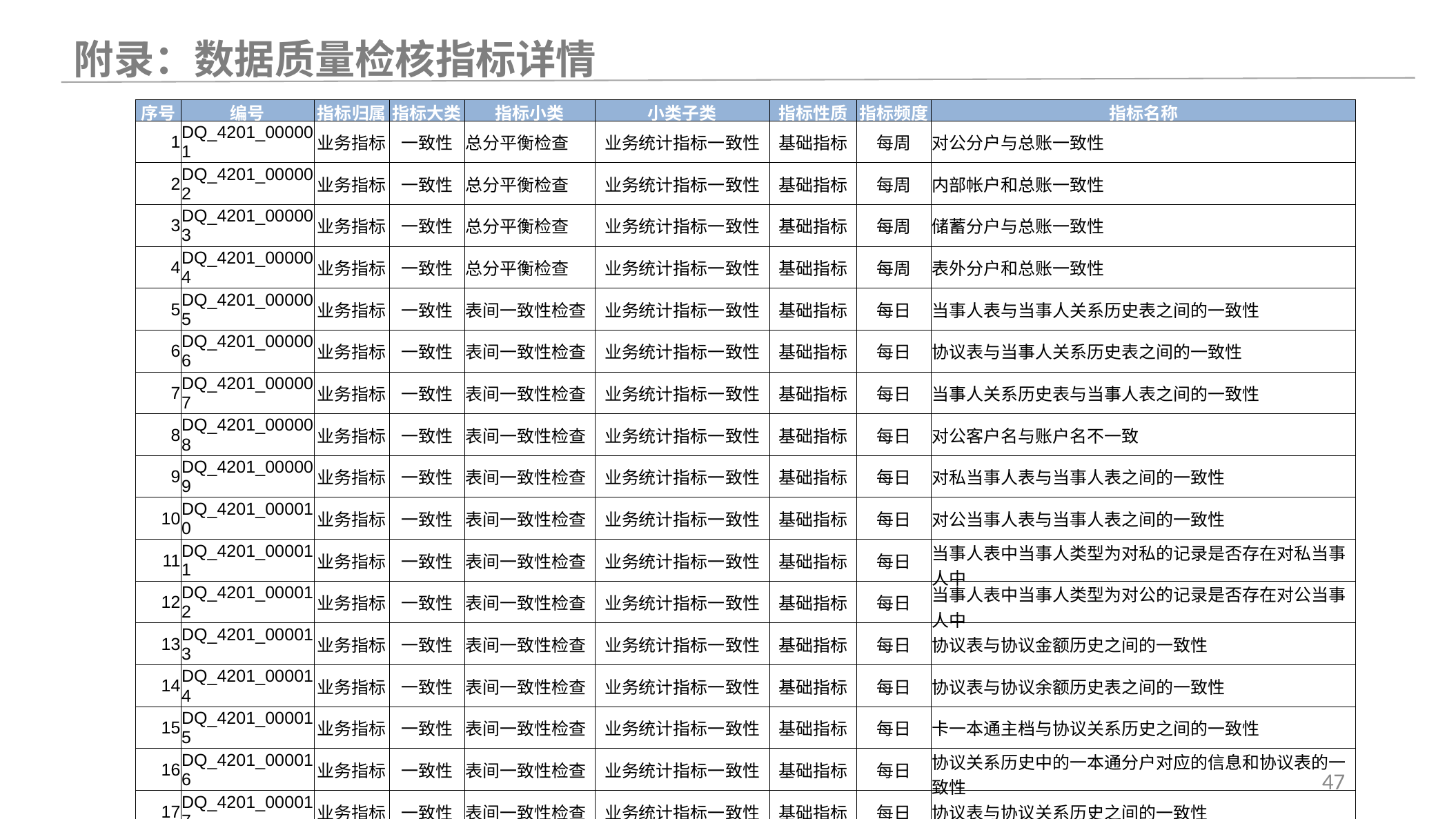

附录：数据质量检核指标详情
| 序号 | 编号 | 指标归属 | 指标大类 | 指标小类 | 小类子类 | 指标性质 | 指标频度 | 指标名称 |
| --- | --- | --- | --- | --- | --- | --- | --- | --- |
| 1 | DQ\_4201\_000001 | 业务指标 | 一致性 | 总分平衡检查 | 业务统计指标一致性 | 基础指标 | 每周 | 对公分户与总账一致性 |
| 2 | DQ\_4201\_000002 | 业务指标 | 一致性 | 总分平衡检查 | 业务统计指标一致性 | 基础指标 | 每周 | 内部帐户和总账一致性 |
| 3 | DQ\_4201\_000003 | 业务指标 | 一致性 | 总分平衡检查 | 业务统计指标一致性 | 基础指标 | 每周 | 储蓄分户与总账一致性 |
| 4 | DQ\_4201\_000004 | 业务指标 | 一致性 | 总分平衡检查 | 业务统计指标一致性 | 基础指标 | 每周 | 表外分户和总账一致性 |
| 5 | DQ\_4201\_000005 | 业务指标 | 一致性 | 表间一致性检查 | 业务统计指标一致性 | 基础指标 | 每日 | 当事人表与当事人关系历史表之间的一致性 |
| 6 | DQ\_4201\_000006 | 业务指标 | 一致性 | 表间一致性检查 | 业务统计指标一致性 | 基础指标 | 每日 | 协议表与当事人关系历史表之间的一致性 |
| 7 | DQ\_4201\_000007 | 业务指标 | 一致性 | 表间一致性检查 | 业务统计指标一致性 | 基础指标 | 每日 | 当事人关系历史表与当事人表之间的一致性 |
| 8 | DQ\_4201\_000008 | 业务指标 | 一致性 | 表间一致性检查 | 业务统计指标一致性 | 基础指标 | 每日 | 对公客户名与账户名不一致 |
| 9 | DQ\_4201\_000009 | 业务指标 | 一致性 | 表间一致性检查 | 业务统计指标一致性 | 基础指标 | 每日 | 对私当事人表与当事人表之间的一致性 |
| 10 | DQ\_4201\_000010 | 业务指标 | 一致性 | 表间一致性检查 | 业务统计指标一致性 | 基础指标 | 每日 | 对公当事人表与当事人表之间的一致性 |
| 11 | DQ\_4201\_000011 | 业务指标 | 一致性 | 表间一致性检查 | 业务统计指标一致性 | 基础指标 | 每日 | 当事人表中当事人类型为对私的记录是否存在对私当事人中 |
| 12 | DQ\_4201\_000012 | 业务指标 | 一致性 | 表间一致性检查 | 业务统计指标一致性 | 基础指标 | 每日 | 当事人表中当事人类型为对公的记录是否存在对公当事人中 |
| 13 | DQ\_4201\_000013 | 业务指标 | 一致性 | 表间一致性检查 | 业务统计指标一致性 | 基础指标 | 每日 | 协议表与协议金额历史之间的一致性 |
| 14 | DQ\_4201\_000014 | 业务指标 | 一致性 | 表间一致性检查 | 业务统计指标一致性 | 基础指标 | 每日 | 协议表与协议余额历史表之间的一致性 |
| 15 | DQ\_4201\_000015 | 业务指标 | 一致性 | 表间一致性检查 | 业务统计指标一致性 | 基础指标 | 每日 | 卡一本通主档与协议关系历史之间的一致性 |
| 16 | DQ\_4201\_000016 | 业务指标 | 一致性 | 表间一致性检查 | 业务统计指标一致性 | 基础指标 | 每日 | 协议关系历史中的一本通分户对应的信息和协议表的一致性 |
| 17 | DQ\_4201\_000017 | 业务指标 | 一致性 | 表间一致性检查 | 业务统计指标一致性 | 基础指标 | 每日 | 协议表与协议关系历史之间的一致性 |
| 18 | DQ\_4201\_000018 | 业务指标 | 一致性 | 表间一致性检查 | 业务统计指标一致性 | 基础指标 | 每日 | 储蓄分户与明细一致性 |
| 19 | DQ\_4201\_000019 | 业务指标 | 一致性 | 表间一致性检查 | 业务统计指标一致性 | 基础指标 | 每日 | 对公分户与明细一致性 |
| 20 | DQ\_4201\_000020 | 业务指标 | 一致性 | 表间一致性检查 | 业务统计指标一致性 | 基础指标 | 每日 | 对公分户子户与明细一致性 |
47